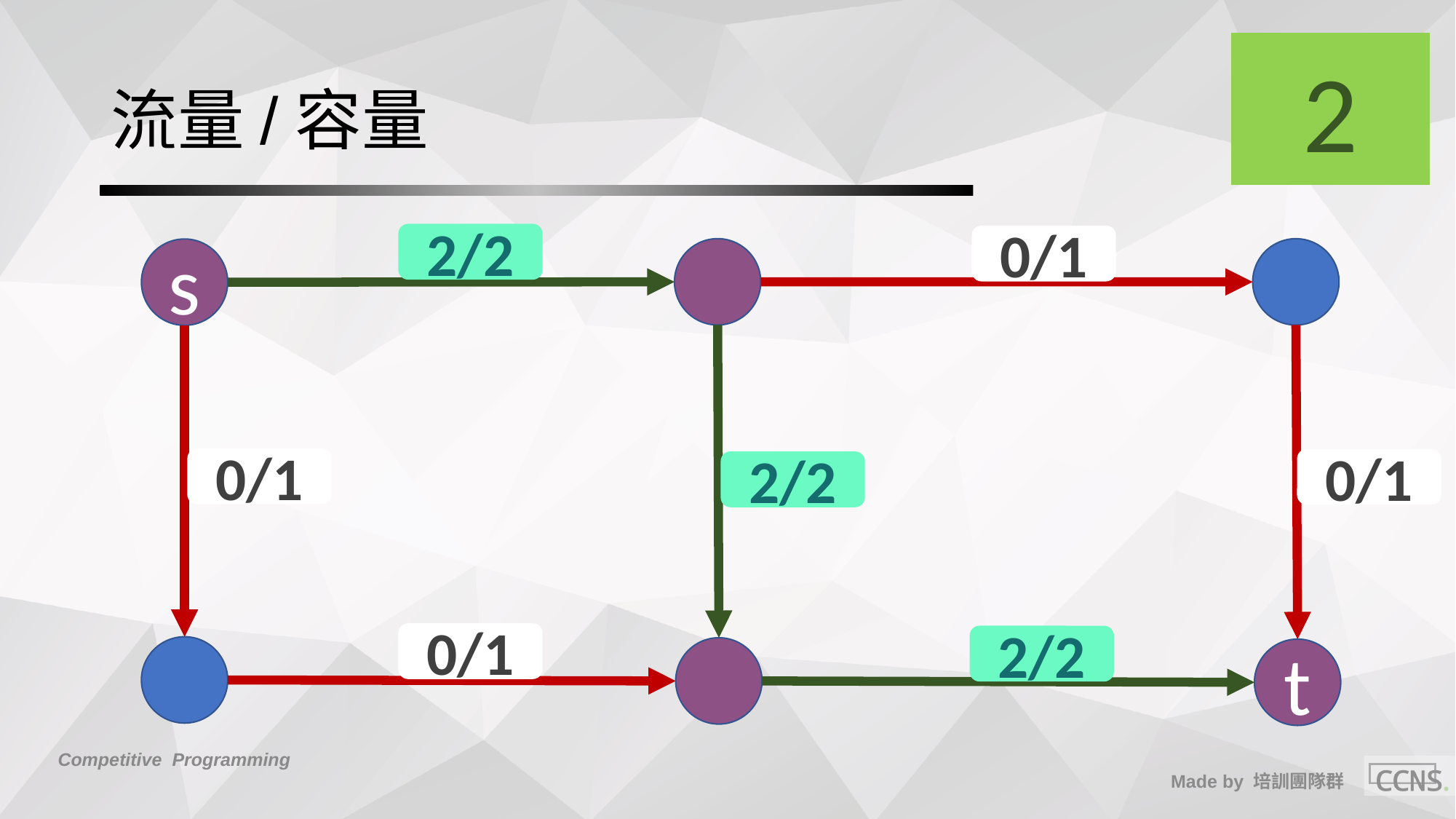

2
# 流量/容量

2/2
0/1

s
0/1
0/1
2/2
0/1
2/2

t